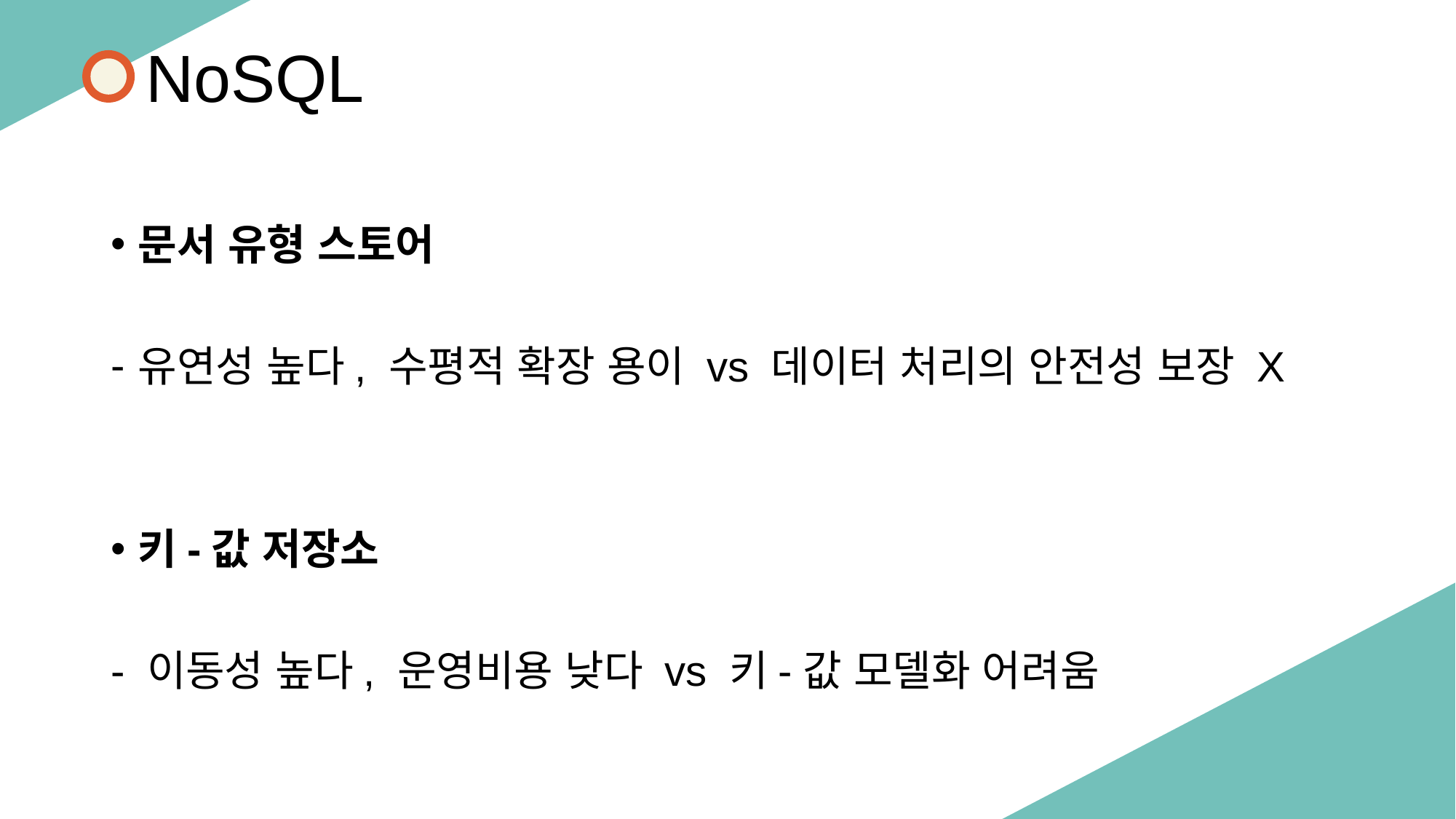

NoSQL

문서 유형 스토어

유연성 높다, 수평적 확장 용이 vs 데이터 처리의 안전성 보장 X

키-값 저장소

- 이동성 높다, 운영비용 낮다 vs 키-값 모델화 어려움